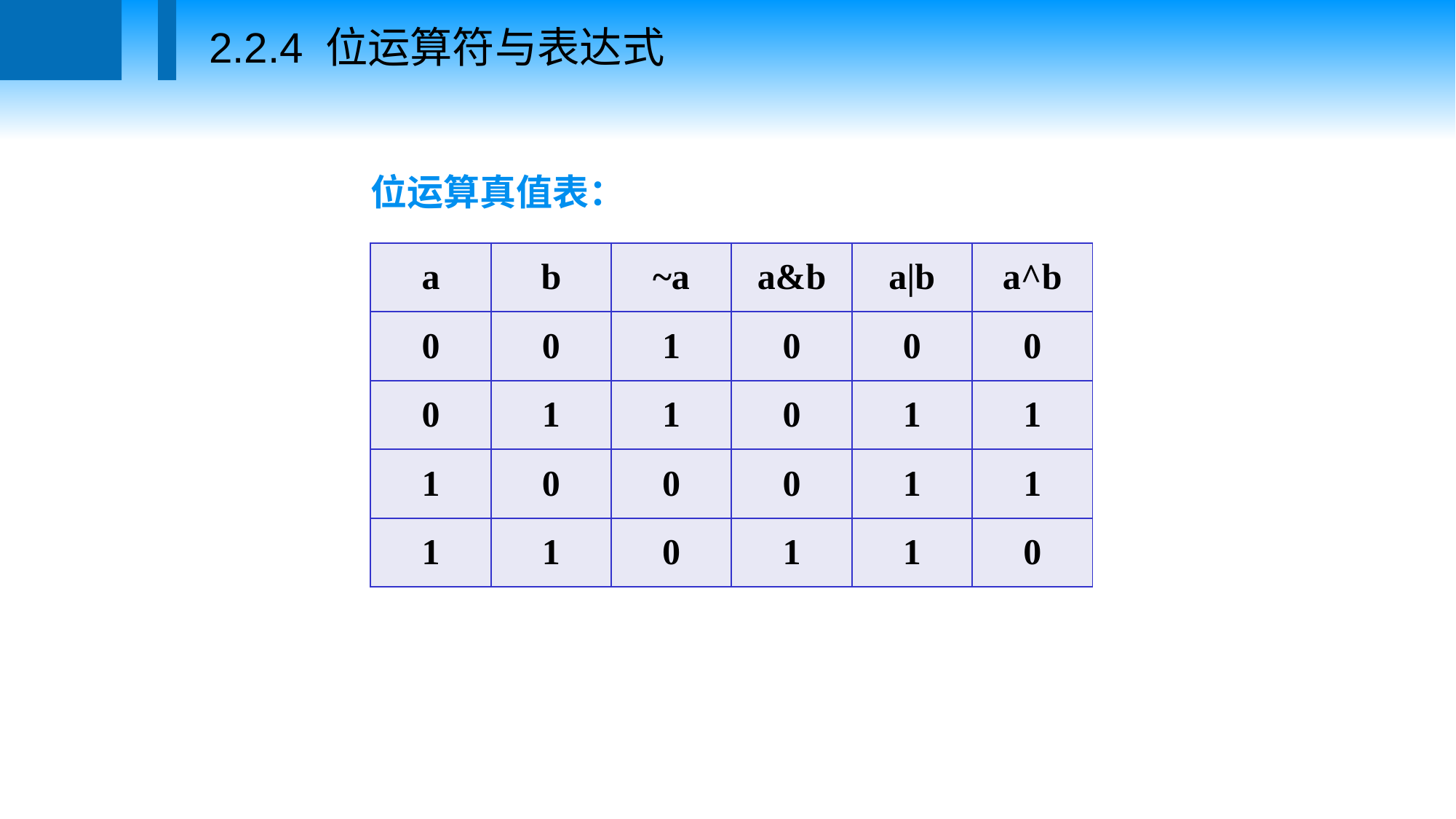

2.2.4 位运算符与表达式
位运算真值表：
| a | b | ~a | a&b | a|b | a^b |
| --- | --- | --- | --- | --- | --- |
| 0 | 0 | 1 | 0 | 0 | 0 |
| 0 | 1 | 1 | 0 | 1 | 1 |
| 1 | 0 | 0 | 0 | 1 | 1 |
| 1 | 1 | 0 | 1 | 1 | 0 |